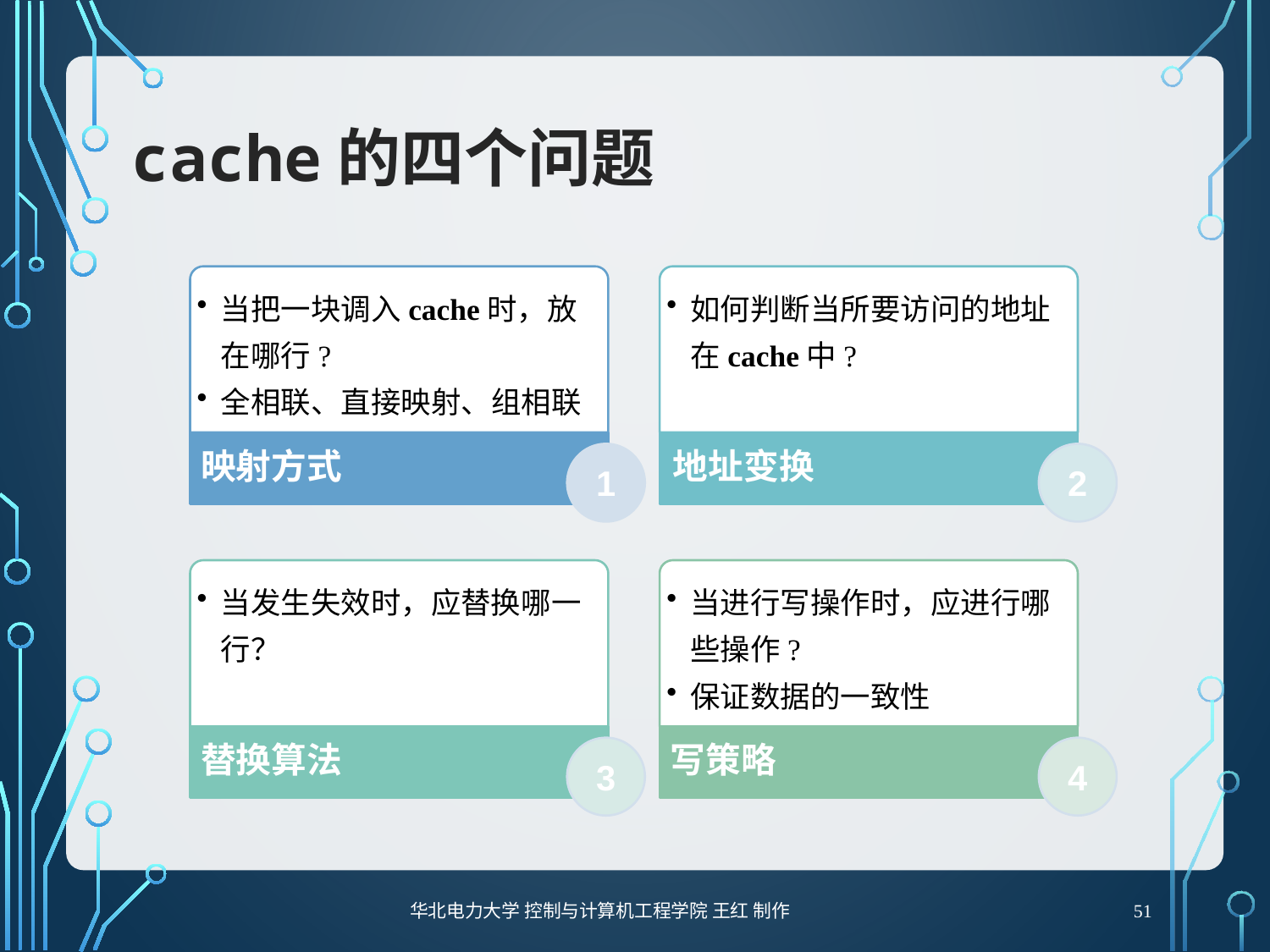

# cache的四个问题
当把一块调入cache时，放在哪行?
全相联、直接映射、组相联
如何判断当所要访问的地址在cache中?
映射方式
地址变换
1
2
当发生失效时，应替换哪一行？
当进行写操作时，应进行哪些操作?
保证数据的一致性
替换算法
写策略
3
4
51
华北电力大学 控制与计算机工程学院 王红 制作